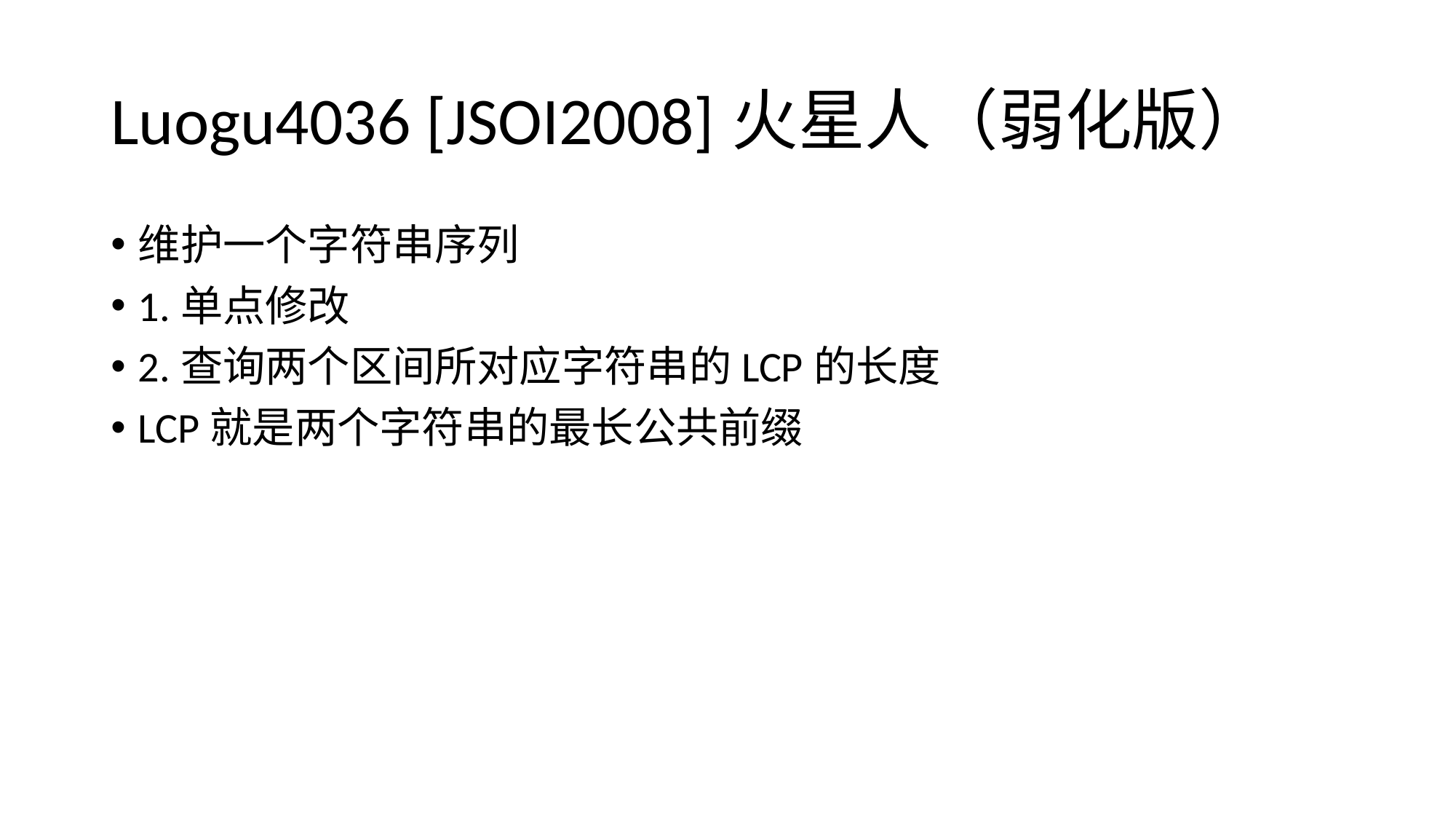

# Luogu4036 [JSOI2008]火星人（弱化版）
维护一个字符串序列
1.单点修改
2.查询两个区间所对应字符串的LCP的长度
LCP就是两个字符串的最长公共前缀